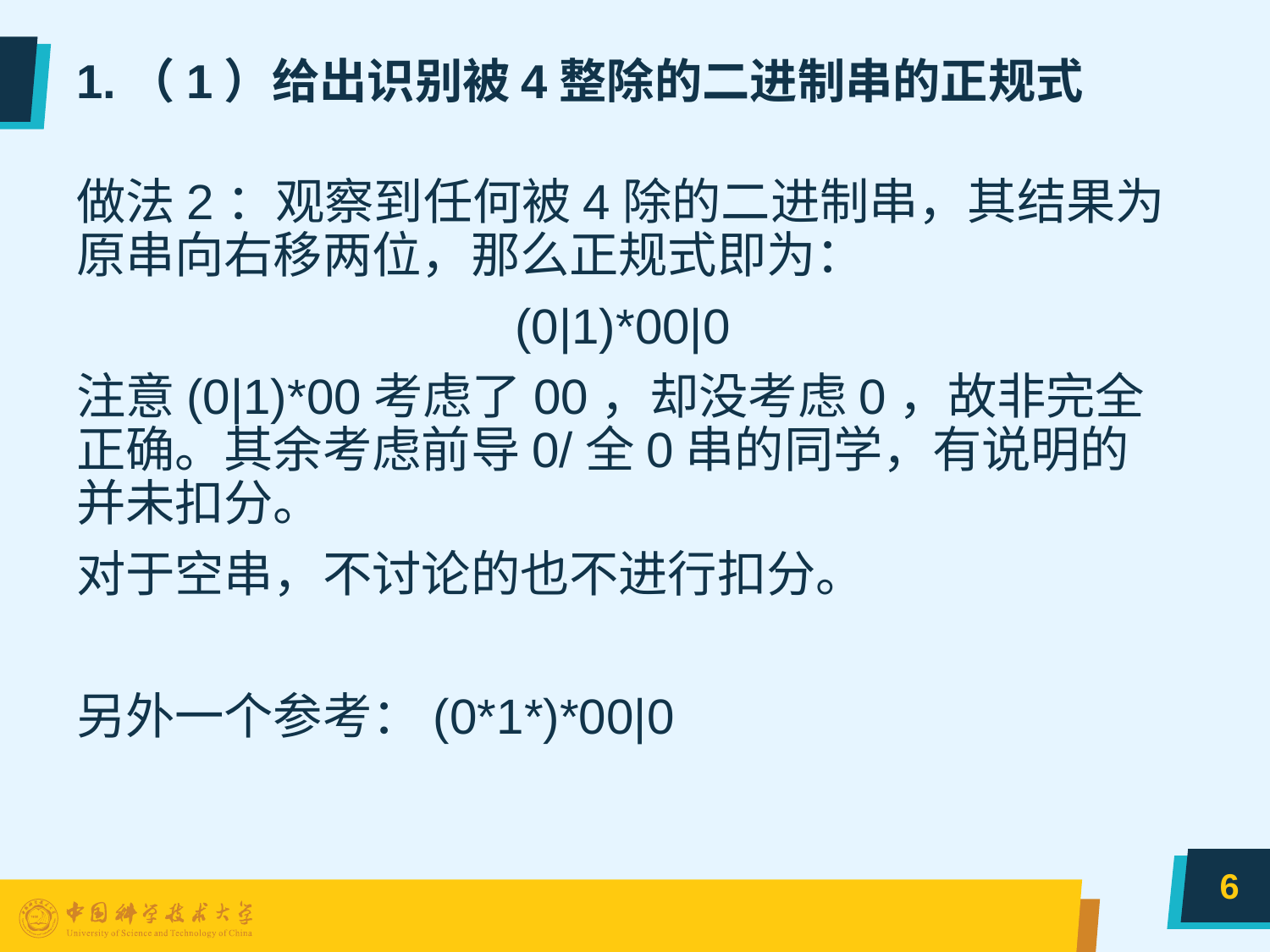

# 1.（1）给出识别被4整除的二进制串的正规式
做法2：观察到任何被4除的二进制串，其结果为原串向右移两位，那么正规式即为：
(0|1)*00|0
注意(0|1)*00考虑了00，却没考虑0，故非完全正确。其余考虑前导0/全0串的同学，有说明的并未扣分。
对于空串，不讨论的也不进行扣分。

另外一个参考：(0*1*)*00|0
6